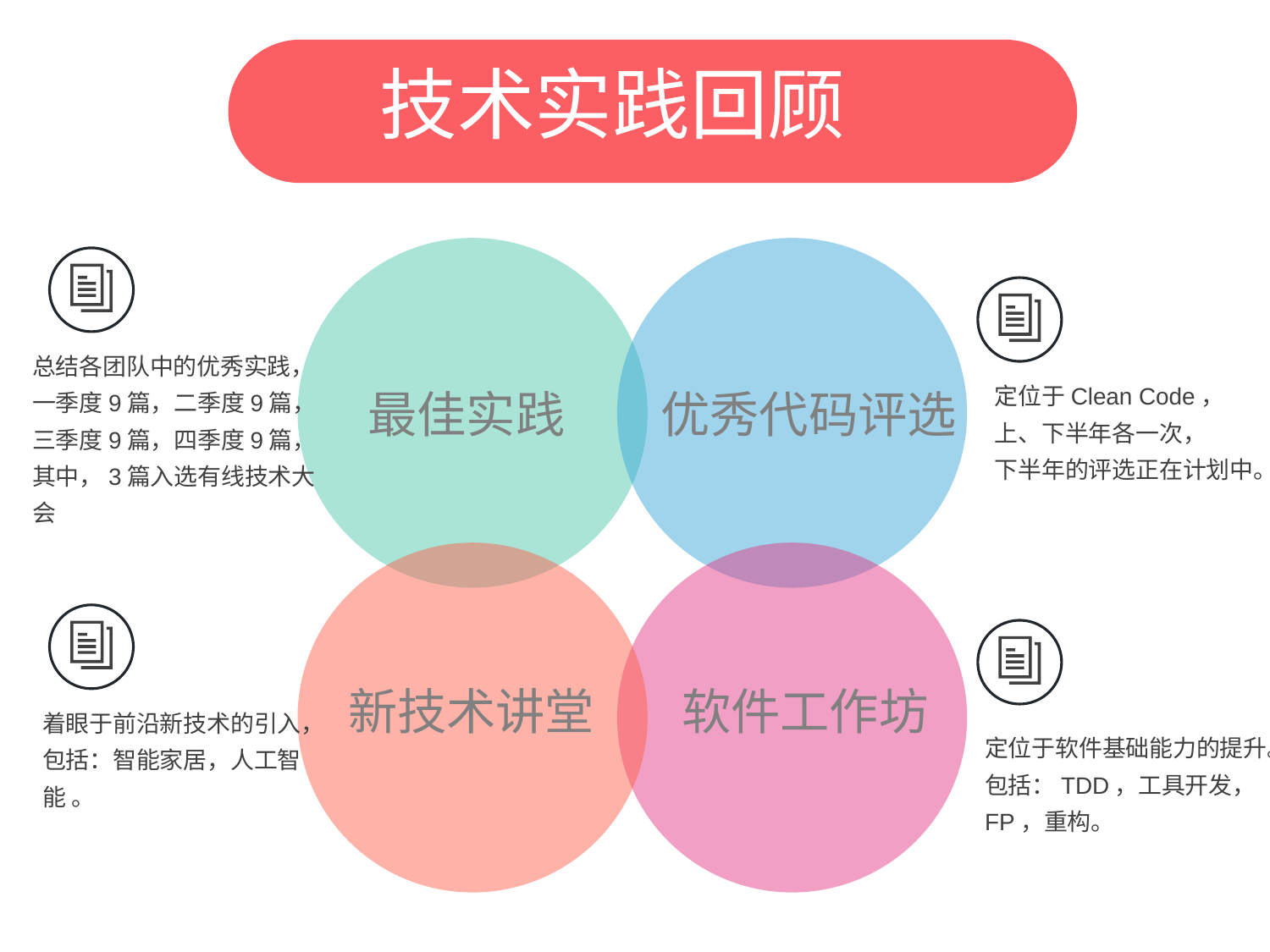

技术实践回顾

总结各团队中的优秀实践，
一季度9篇，二季度9篇，
三季度9篇，四季度9篇，
其中，3篇入选有线技术大会
定位于Clean Code，
上、下半年各一次，
下半年的评选正在计划中。
最佳实践
优秀代码评选

新技术讲堂
软件工作坊
着眼于前沿新技术的引入，
包括：智能家居，人工智能 。
定位于软件基础能力的提升。
包括：TDD，工具开发，FP，重构。